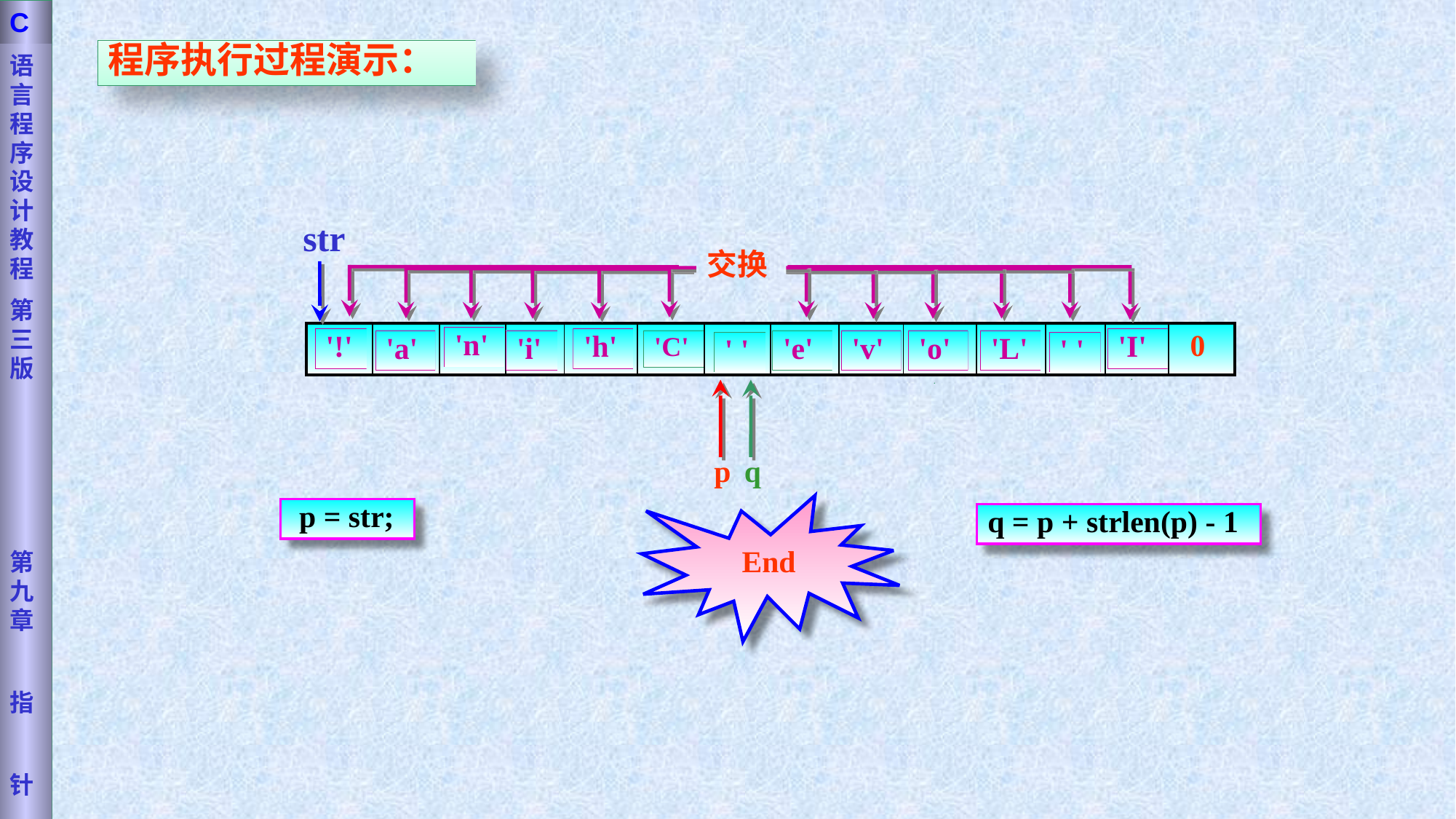

语言程序设计教程
第三版

第九章

指

针
C
程序执行过程演示：
str

交换

交换

交换

交换

交换

交换

| 'I' | ' ' | 'L' | 'o' | 'v' | 'e' | ' ' | 'C' | 'h' | 'i' | 'n' | 'a' | '!' | 0 |
| --- | --- | --- | --- | --- | --- | --- | --- | --- | --- | --- | --- | --- | --- |
'n'
'!'
'h'
'I'
'a'
'i'
'C'
'e'
'v'
'o'
'L'
' '
' '

p

q

p

p

q

p

p

p

p

q

q

q

q

q

End
 p = str;
q = p + strlen(p) - 1